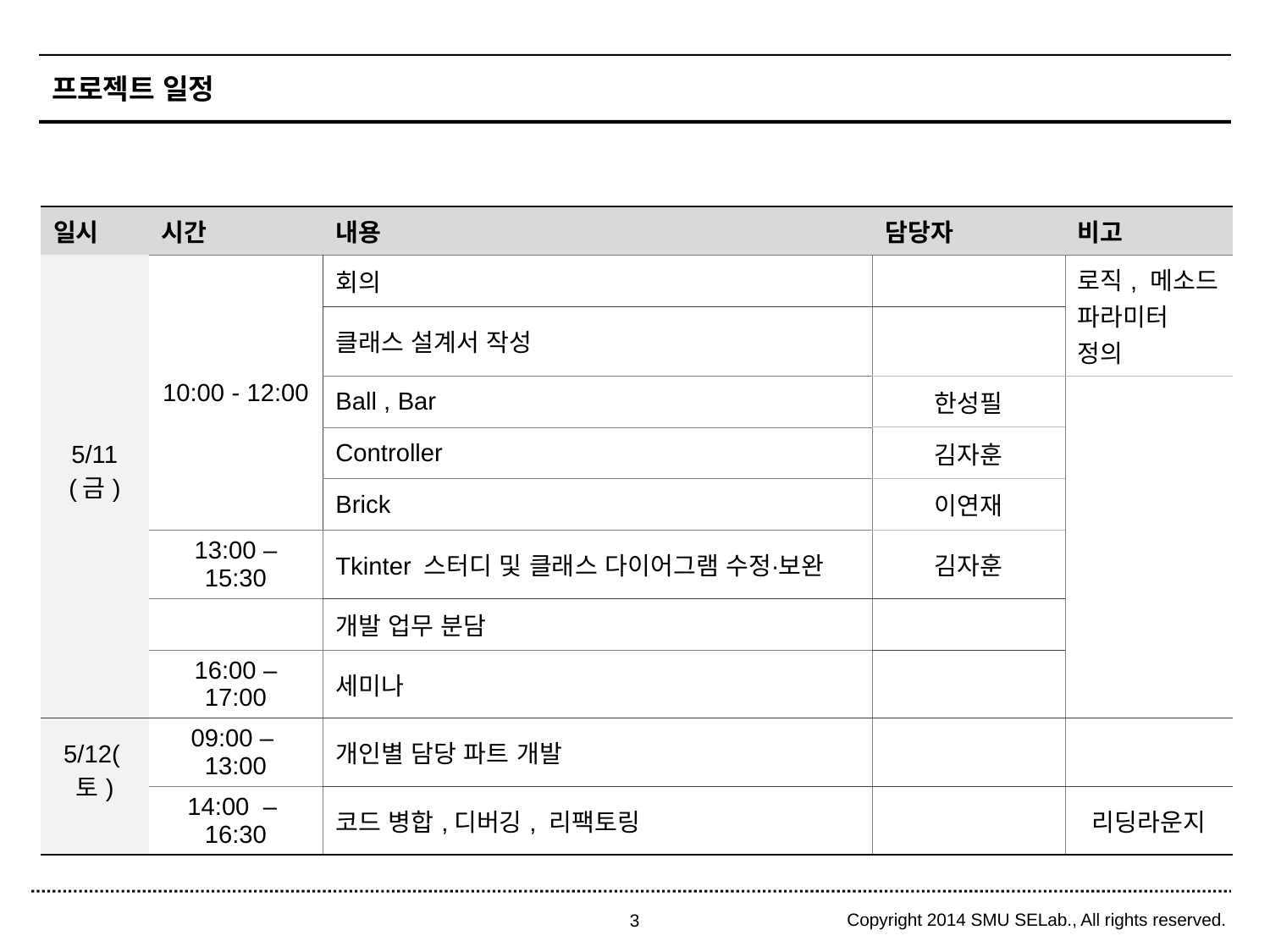

# 프로젝트 일정

| 일시 | 시간 | 내용 | 담당자 | 비고 |
| --- | --- | --- | --- | --- |
| 5/11 (금) | 10:00 - 12:00 | 회의 |  | 로직, 메소드 파라미터 정의 |
|  |  | 클래스 설계서 작성 |  |  |
|  |  | Ball , Bar | 한성필 |  |
|  |  | Controller | 김자훈 |  |
|  |  | Brick | 이연재 |  |
|  | 13:00 – 15:30 | Tkinter 스터디 및 클래스 다이어그램 수정∙보완 | 김자훈 |  |
|  |  | 개발 업무 분담 |  |  |
|  | 16:00 – 17:00 | 세미나 |  |  |
| 5/12(토) | 09:00 – 13:00 | 개인별 담당 파트 개발 |  |  |
|  | 14:00 – 16:30 | 코드 병합,디버깅, 리팩토링 |  | 리딩라운지 |